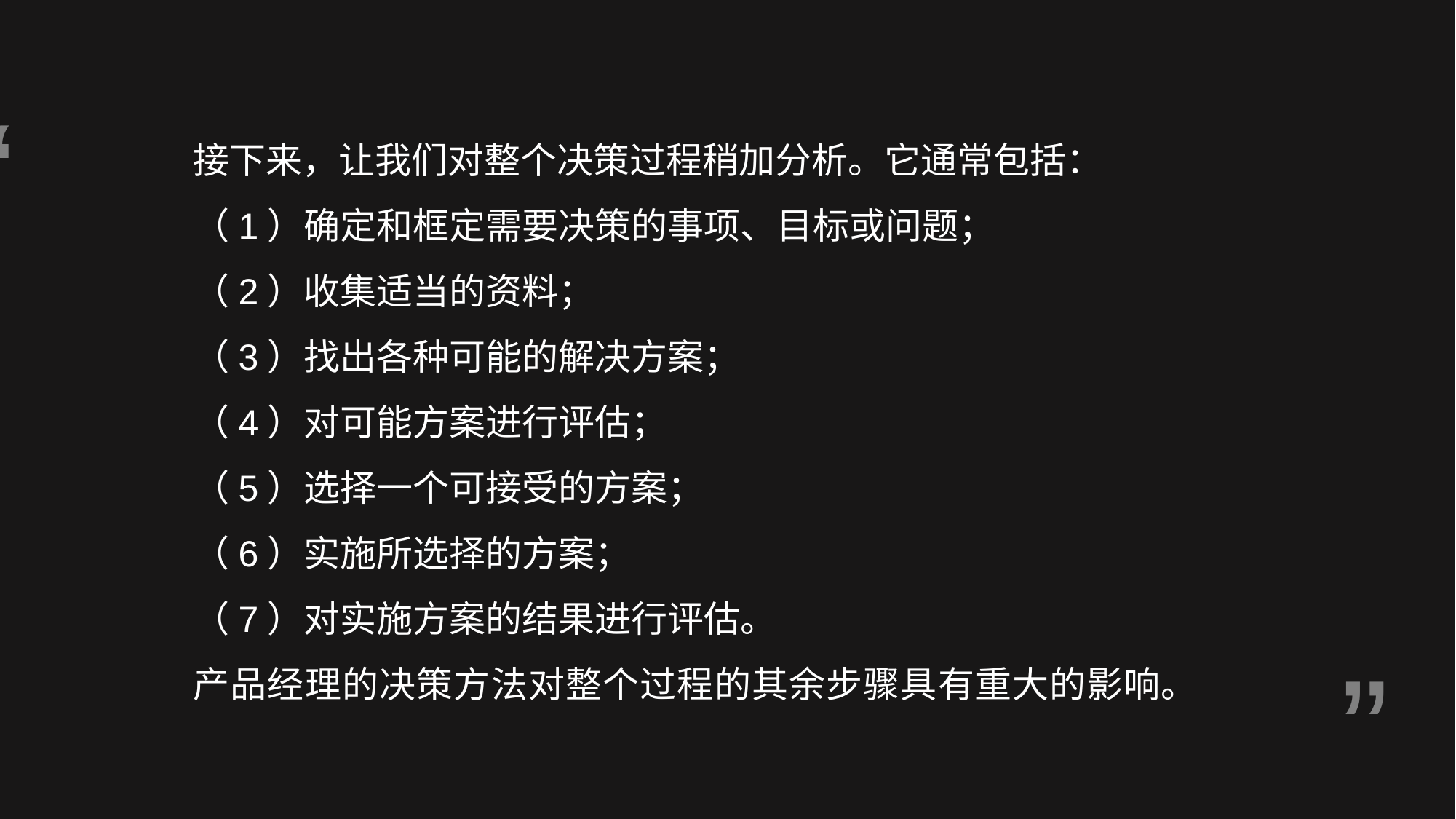

“
接下来，让我们对整个决策过程稍加分析。它通常包括：
（1）确定和框定需要决策的事项、目标或问题；
（2）收集适当的资料；
（3）找出各种可能的解决方案；
（4）对可能方案进行评估；
（5）选择一个可接受的方案；
（6）实施所选择的方案；
（7）对实施方案的结果进行评估。
产品经理的决策方法对整个过程的其余步骤具有重大的影响。
”